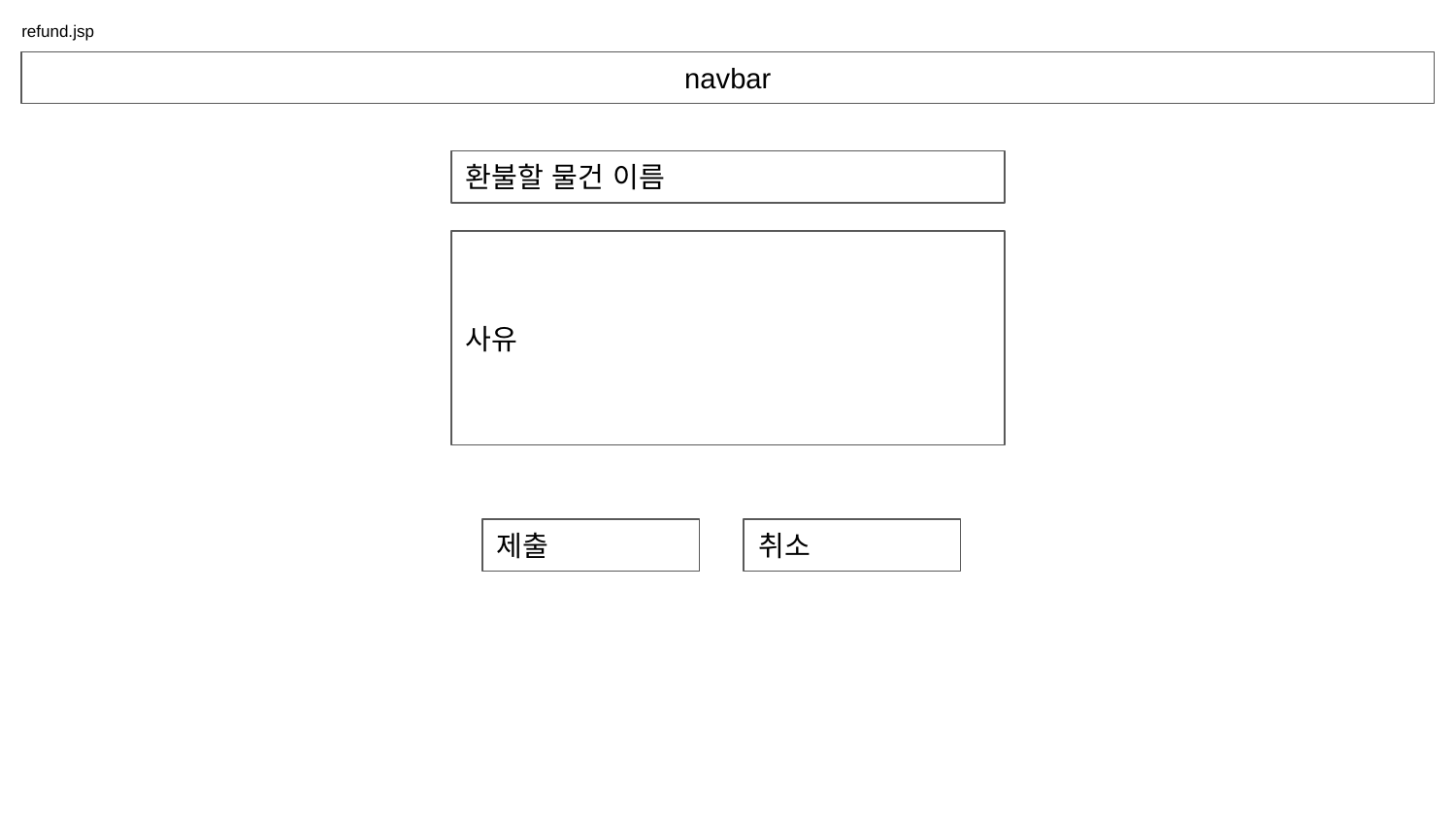

refund.jsp
navbar
환불할 물건 이름
사유
제출
취소